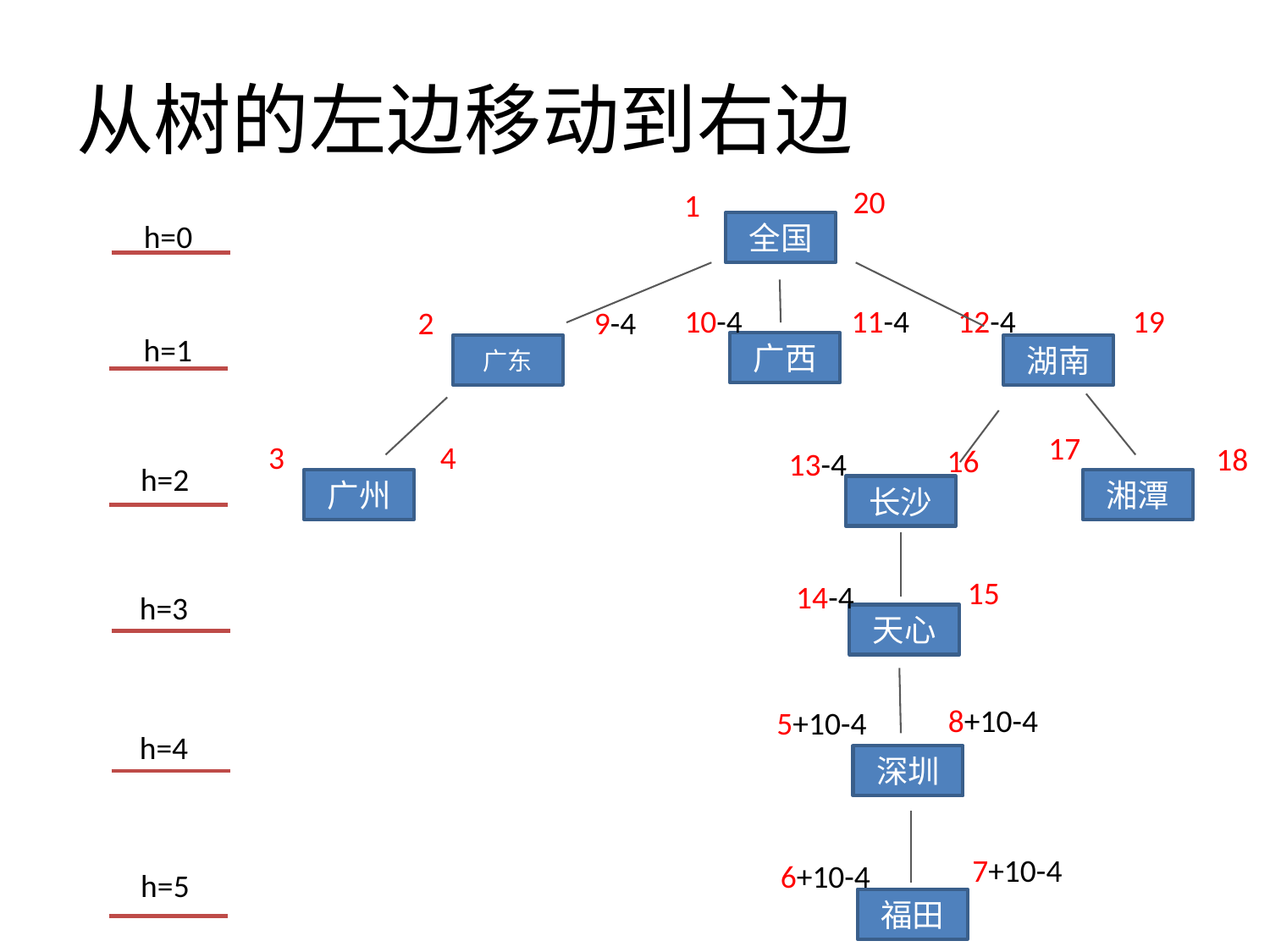

# 从树的左边移动到右边
20
1
h=0
全国
广西
湖南
湘潭
长沙
天心
福田
深圳
广东
广州
h=1
h=2
h=3
2
3
4
5+10-4
6+10-4
7+10-4
8+10-4
10-4
9-4
11-4
13-4
14-4
15
16
12-4
19
17
18
h=4
h=5